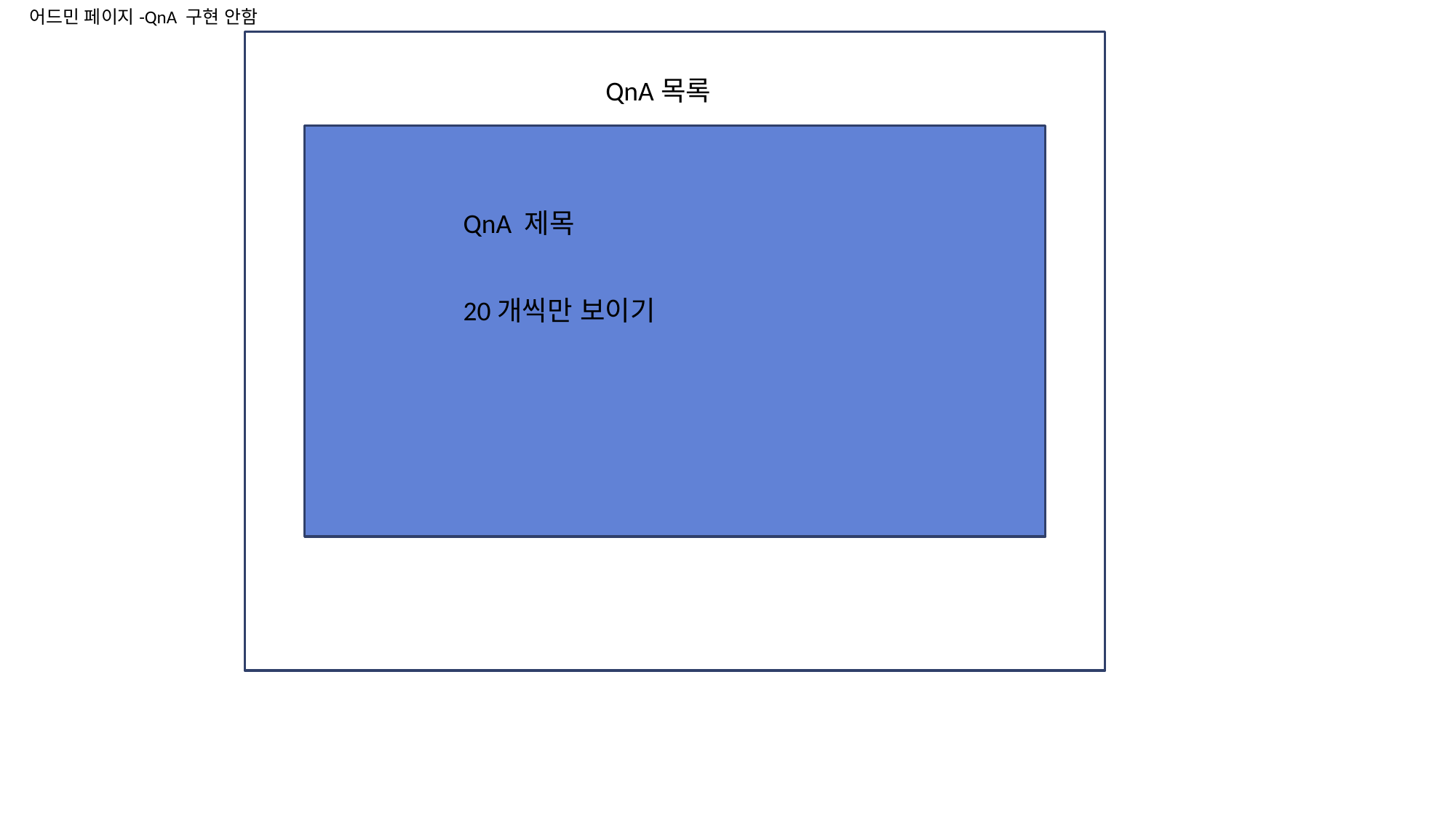

어드민 페이지-QnA 구현 안함

QnA목록

QnA 제목
20개씩만 보이기
전송